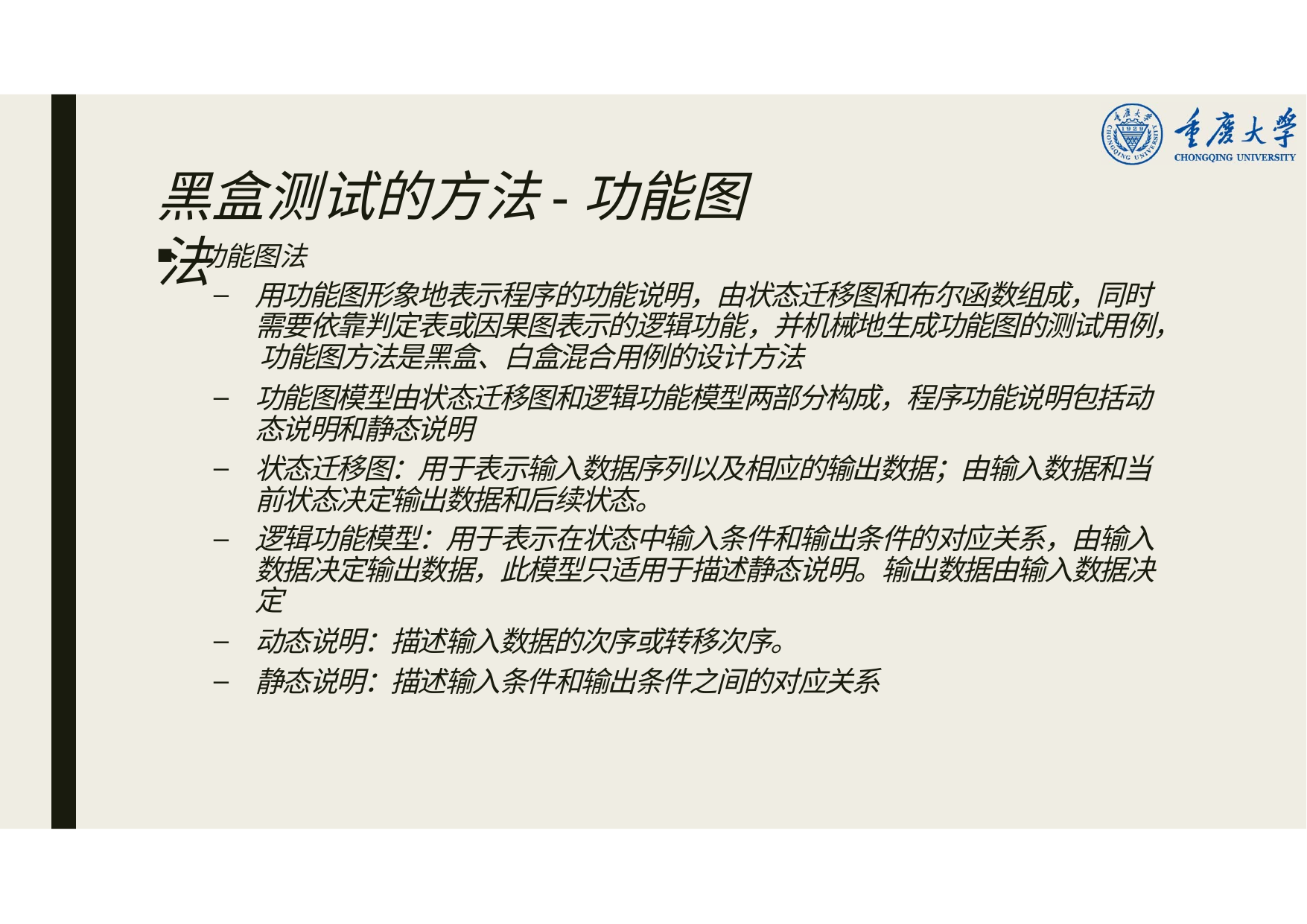

# 黑盒测试的方法-功能图法
功能图法
用功能图形象地表示程序的功能说明，由状态迁移图和布尔函数组成，同时 需要依靠判定表或因果图表示的逻辑功能，并机械地生成功能图的测试用例，  功能图方法是黑盒、白盒混合用例的设计方法
功能图模型由状态迁移图和逻辑功能模型两部分构成，程序功能说明包括动 态说明和静态说明
状态迁移图：用于表示输入数据序列以及相应的输出数据；由输入数据和当 前状态决定输出数据和后续状态。
逻辑功能模型：用于表示在状态中输入条件和输出条件的对应关系，由输入 数据决定输出数据，此模型只适用于描述静态说明。输出数据由输入数据决 定
动态说明：描述输入数据的次序或转移次序。
静态说明：描述输入条件和输出条件之间的对应关系